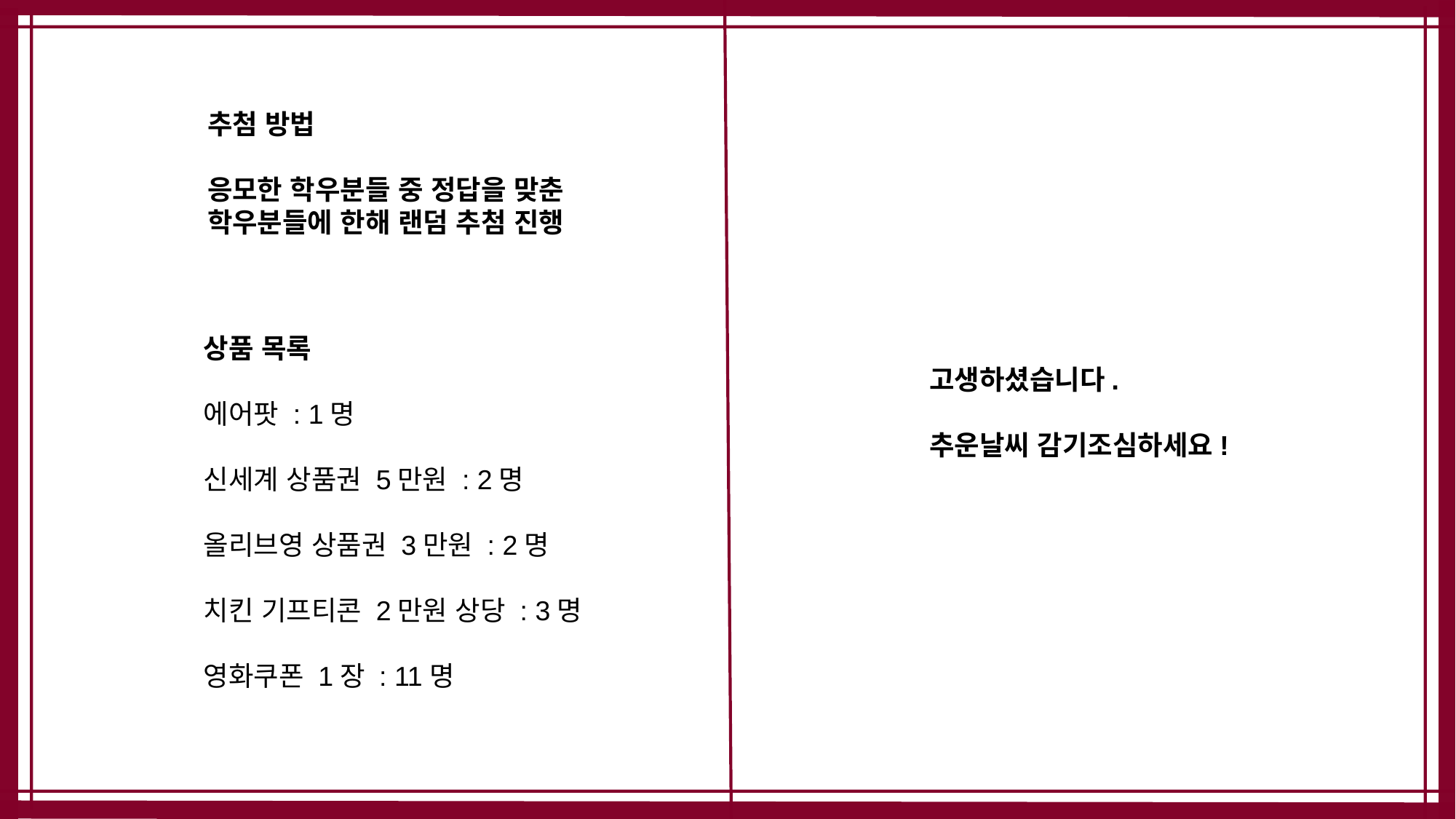

추첨 방법

응모한 학우분들 중 정답을 맞춘
학우분들에 한해 랜덤 추첨 진행

상품 목록

에어팟 : 1명

신세계 상품권 5만원 : 2명

올리브영 상품권 3만원 : 2명

치킨 기프티콘 2만원 상당 : 3명

영화쿠폰 1장 : 11명
고생하셨습니다.

추운날씨 감기조심하세요!